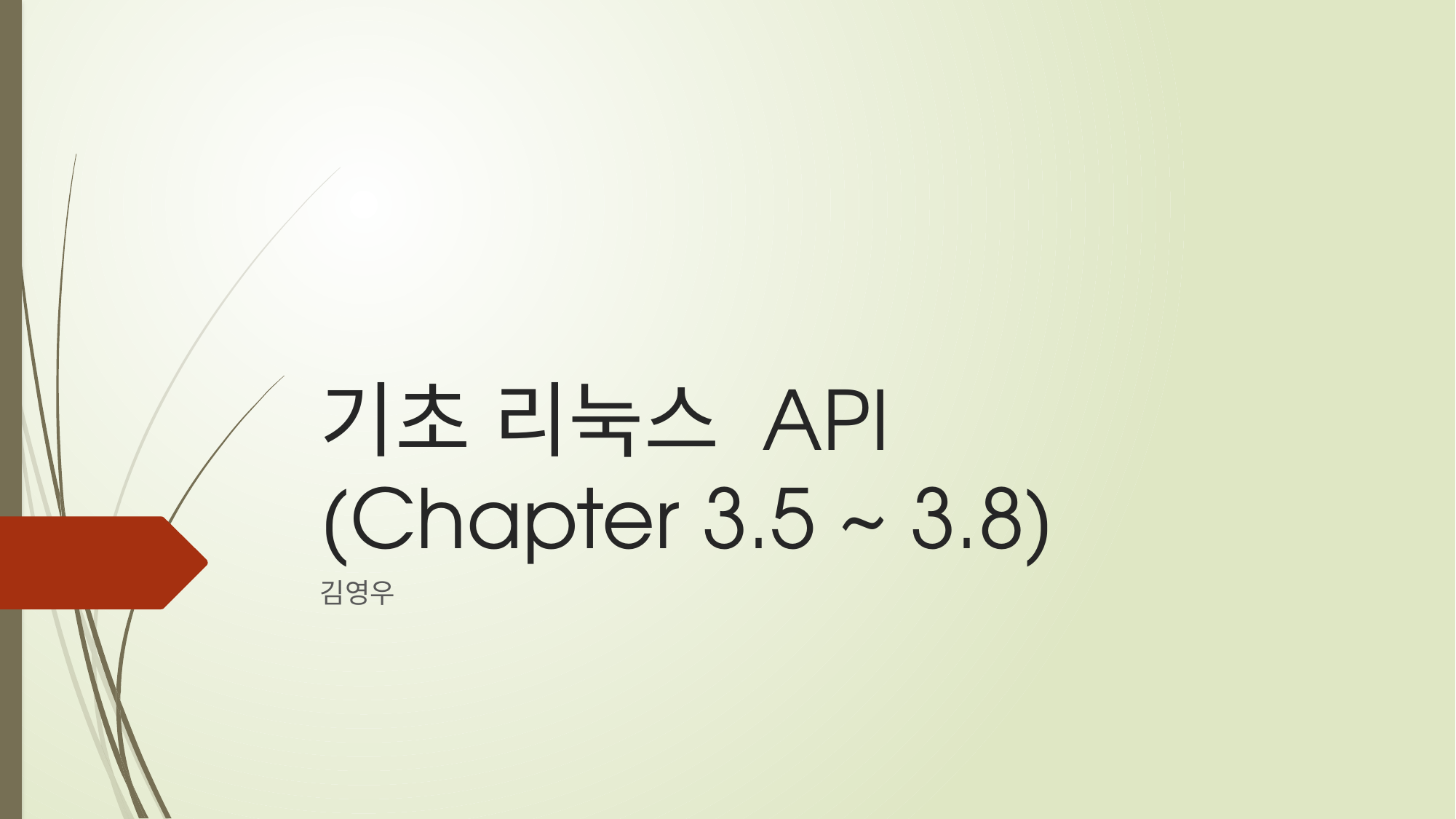

# 기초 리눅스 API (Chapter 3.5 ~ 3.8)
김영우